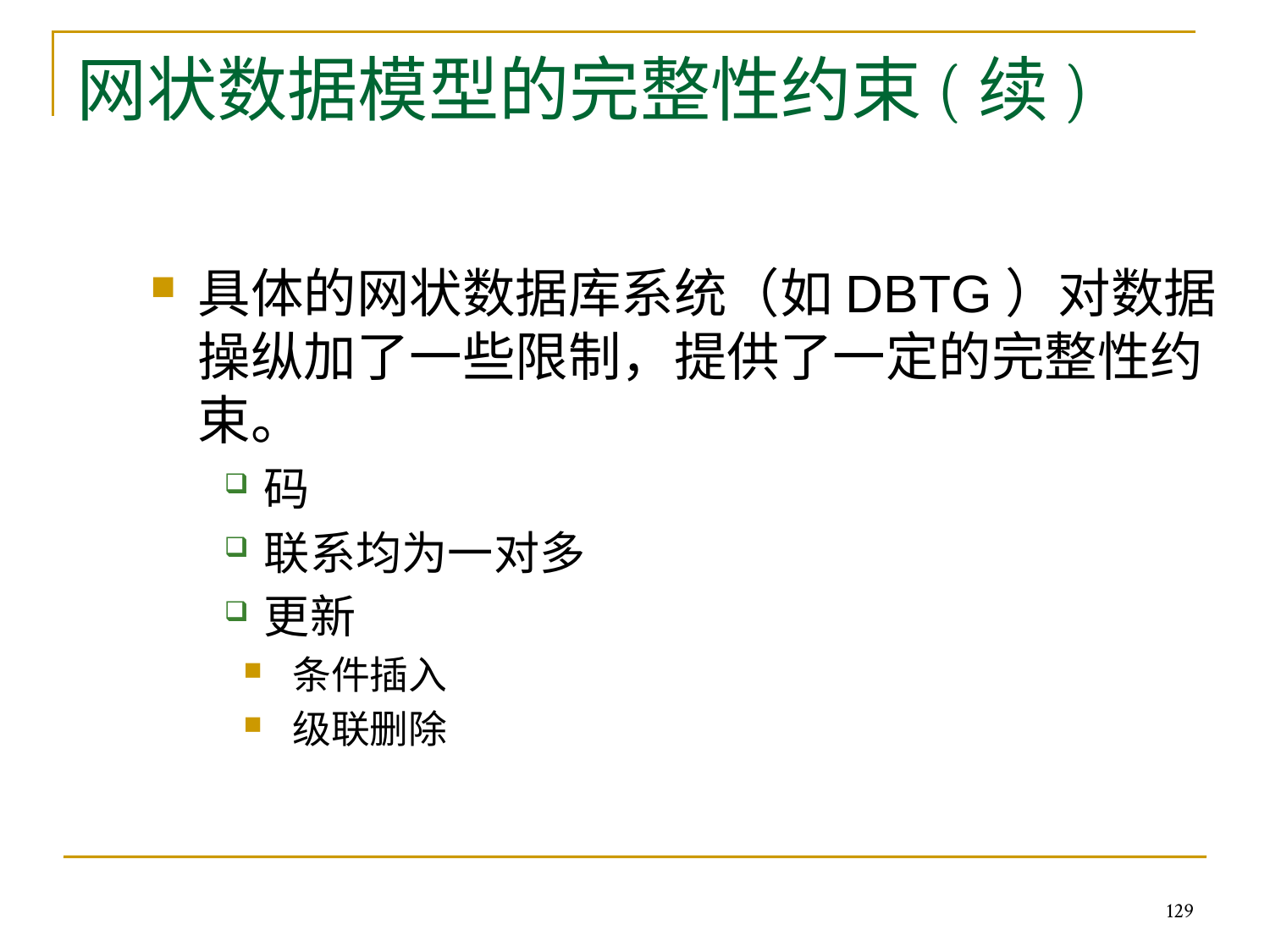

# 网状数据模型的完整性约束(续)
具体的网状数据库系统（如DBTG）对数据操纵加了一些限制，提供了一定的完整性约束。
码
联系均为一对多
更新
条件插入
级联删除

129